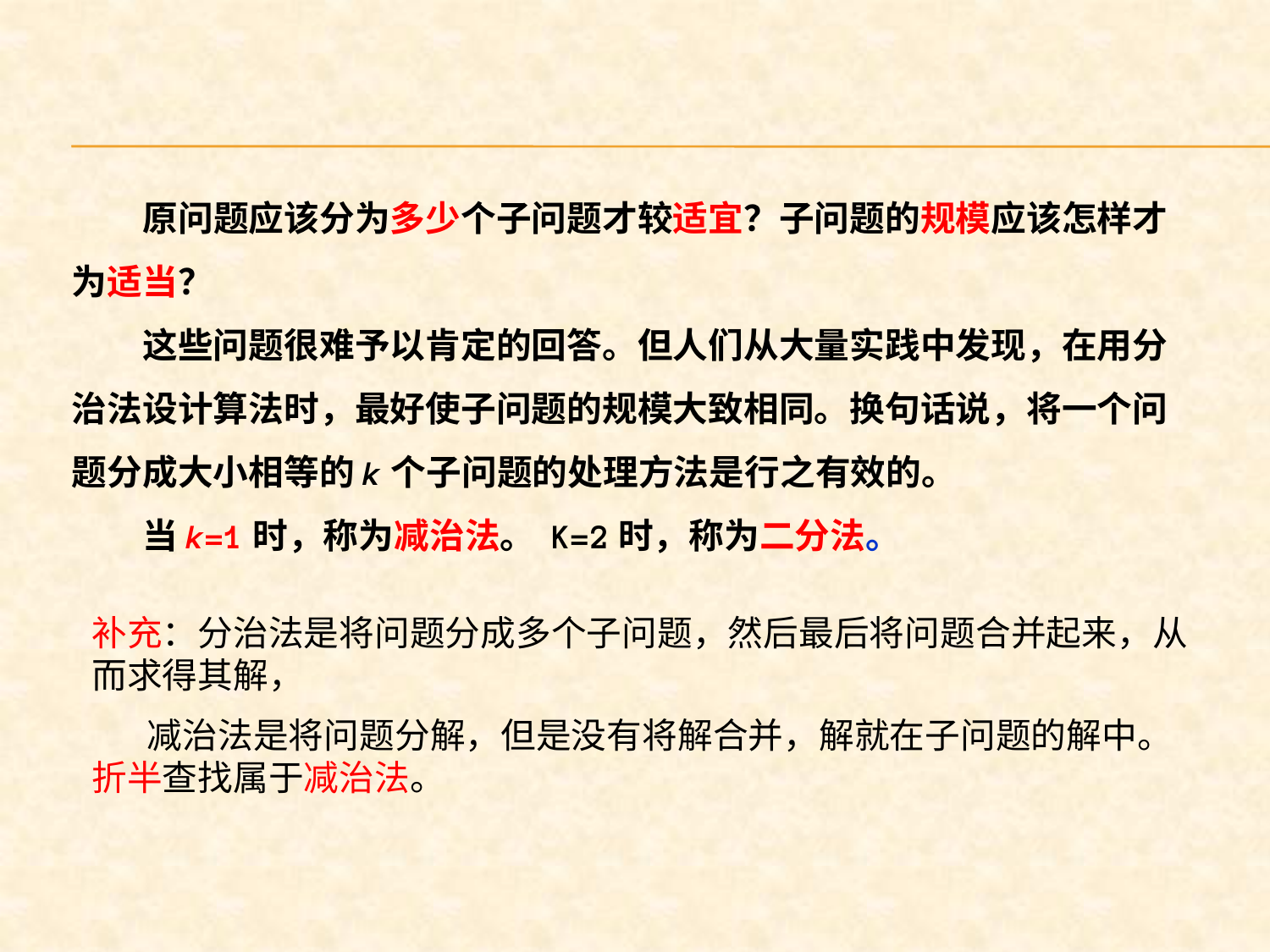

原问题应该分为多少个子问题才较适宜？子问题的规模应该怎样才为适当？
　　这些问题很难予以肯定的回答。但人们从大量实践中发现，在用分治法设计算法时，最好使子问题的规模大致相同。换句话说，将一个问题分成大小相等的k个子问题的处理方法是行之有效的。
　　当k=1时，称为减治法。 K=2时，称为二分法。
补充：分治法是将问题分成多个子问题，然后最后将问题合并起来，从而求得其解，
      减治法是将问题分解，但是没有将解合并，解就在子问题的解中。折半查找属于减治法。